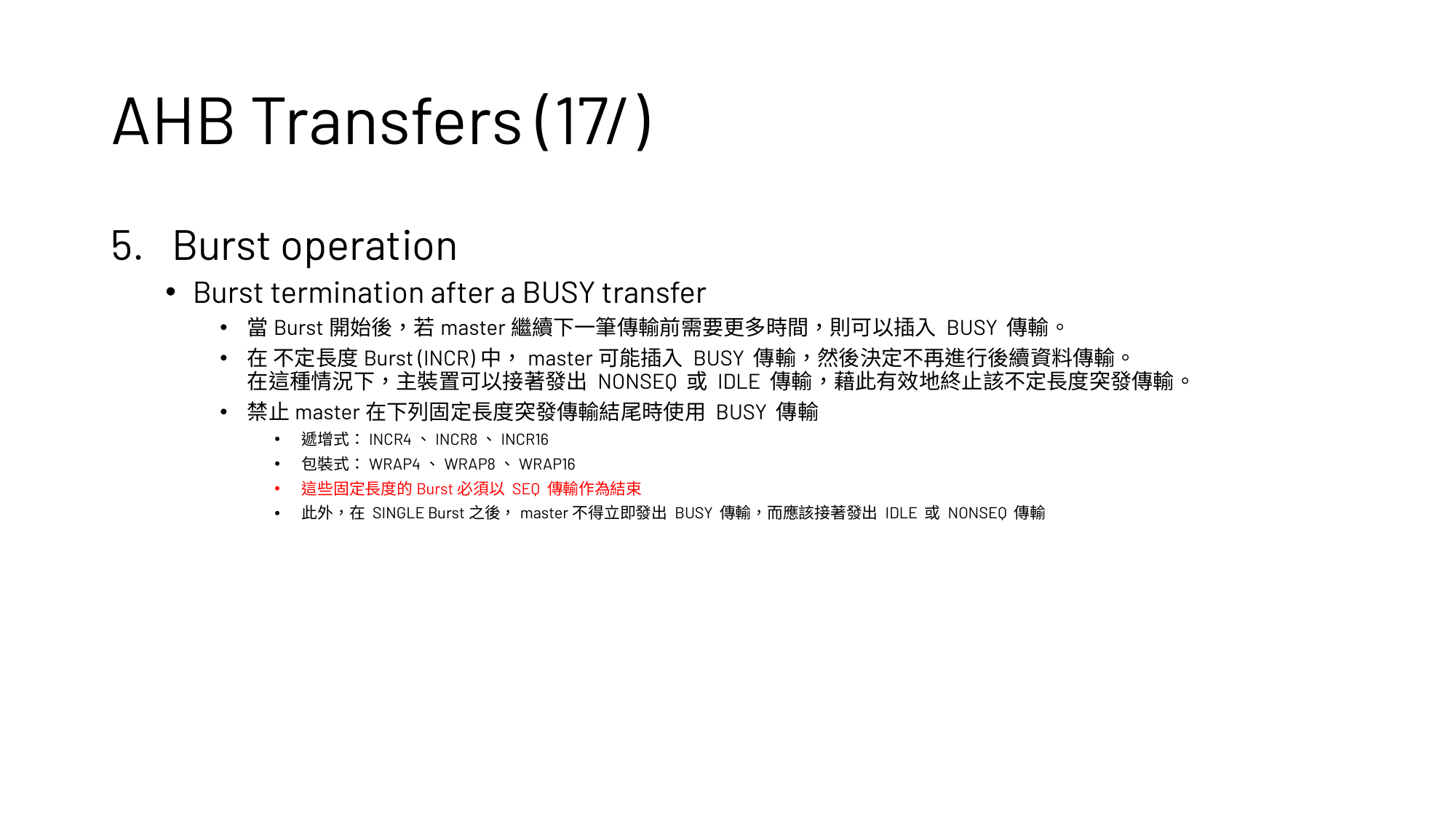

# AHB Transfers (17/)
Burst operation
Burst termination after a BUSY transfer
當Burst開始後，若master繼續下一筆傳輸前需要更多時間，則可以插入 BUSY 傳輸。
在 不定長度Burst (INCR)中，master可能插入 BUSY 傳輸，然後決定不再進行後續資料傳輸。
在這種情況下，主裝置可以接著發出 NONSEQ 或 IDLE 傳輸，藉此有效地終止該不定長度突發傳輸。
禁止master在下列固定長度突發傳輸結尾時使用 BUSY 傳輸
遞增式：INCR4、INCR8、INCR16
包裝式：WRAP4、WRAP8、WRAP16
這些固定長度的Burst必須以 SEQ 傳輸作為結束
此外，在 SINGLE Burst之後，master不得立即發出 BUSY 傳輸，而應該接著發出 IDLE 或 NONSEQ 傳輸